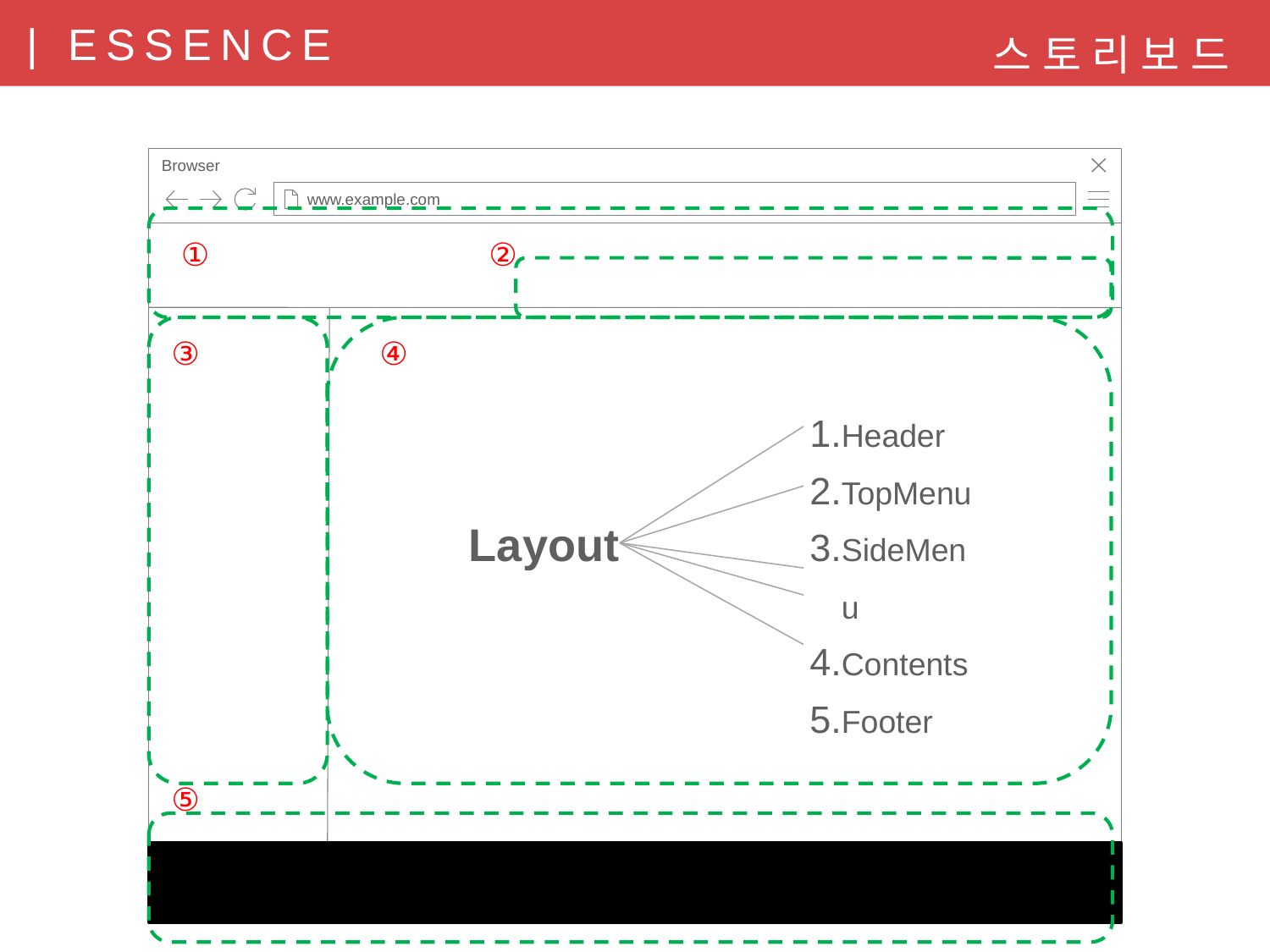

스토리보드
Browser

www.example.com

①
②

③
④
Header
TopMenu
SideMenu
Contents
Footer
Layout
⑤